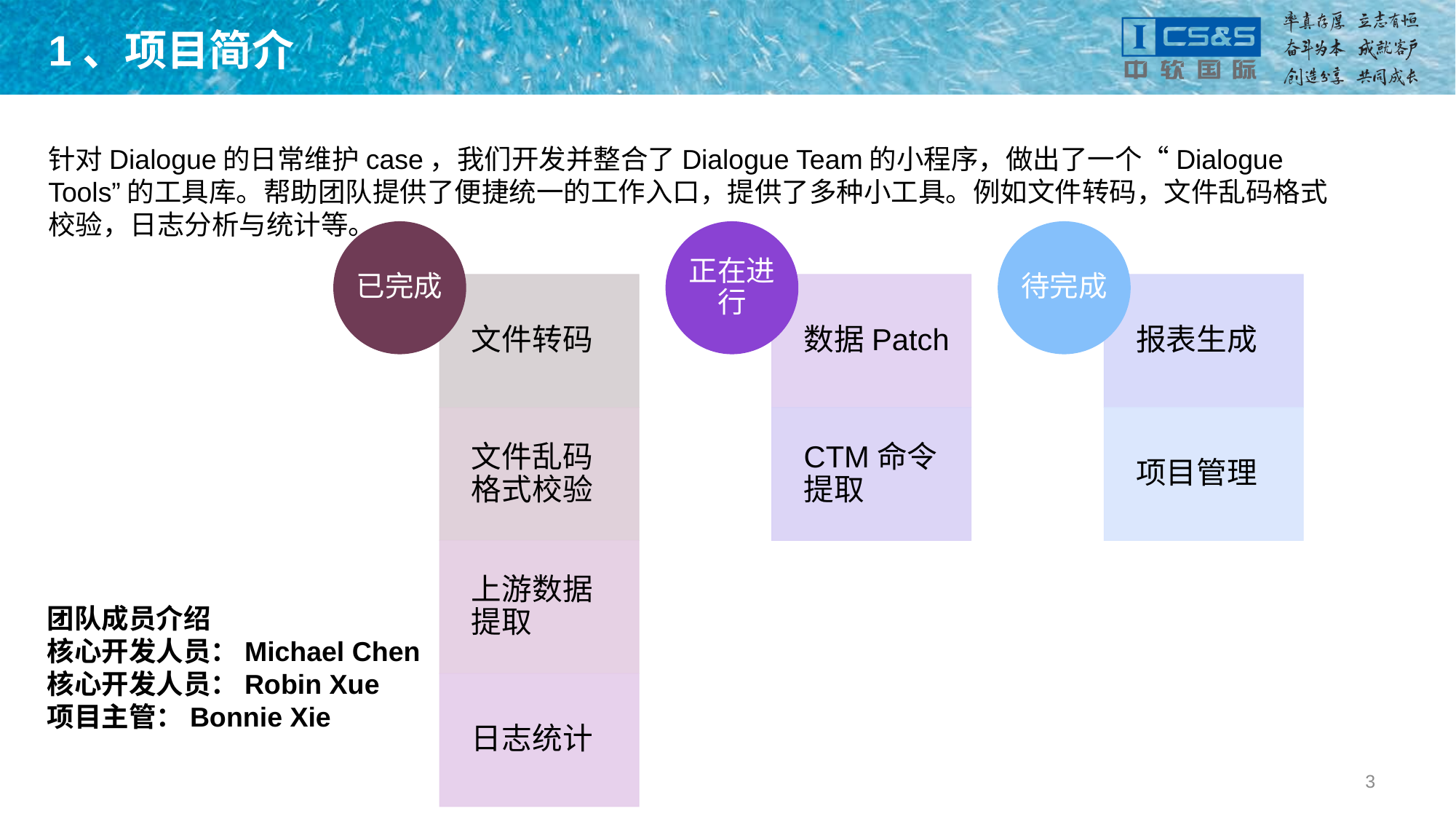

# 1、项目简介
针对Dialogue的日常维护case，我们开发并整合了Dialogue Team的小程序，做出了一个“Dialogue Tools”的工具库。帮助团队提供了便捷统一的工作入口，提供了多种小工具。例如文件转码，文件乱码格式校验，日志分析与统计等。
文件转码
文件乱码格式校验
上游数据提取
日志统计
已完成
数据Patch
CTM命令提取
正在进行
报表生成
项目管理
待完成
团队成员介绍
核心开发人员：Michael Chen
核心开发人员：Robin Xue
项目主管：Bonnie Xie
3